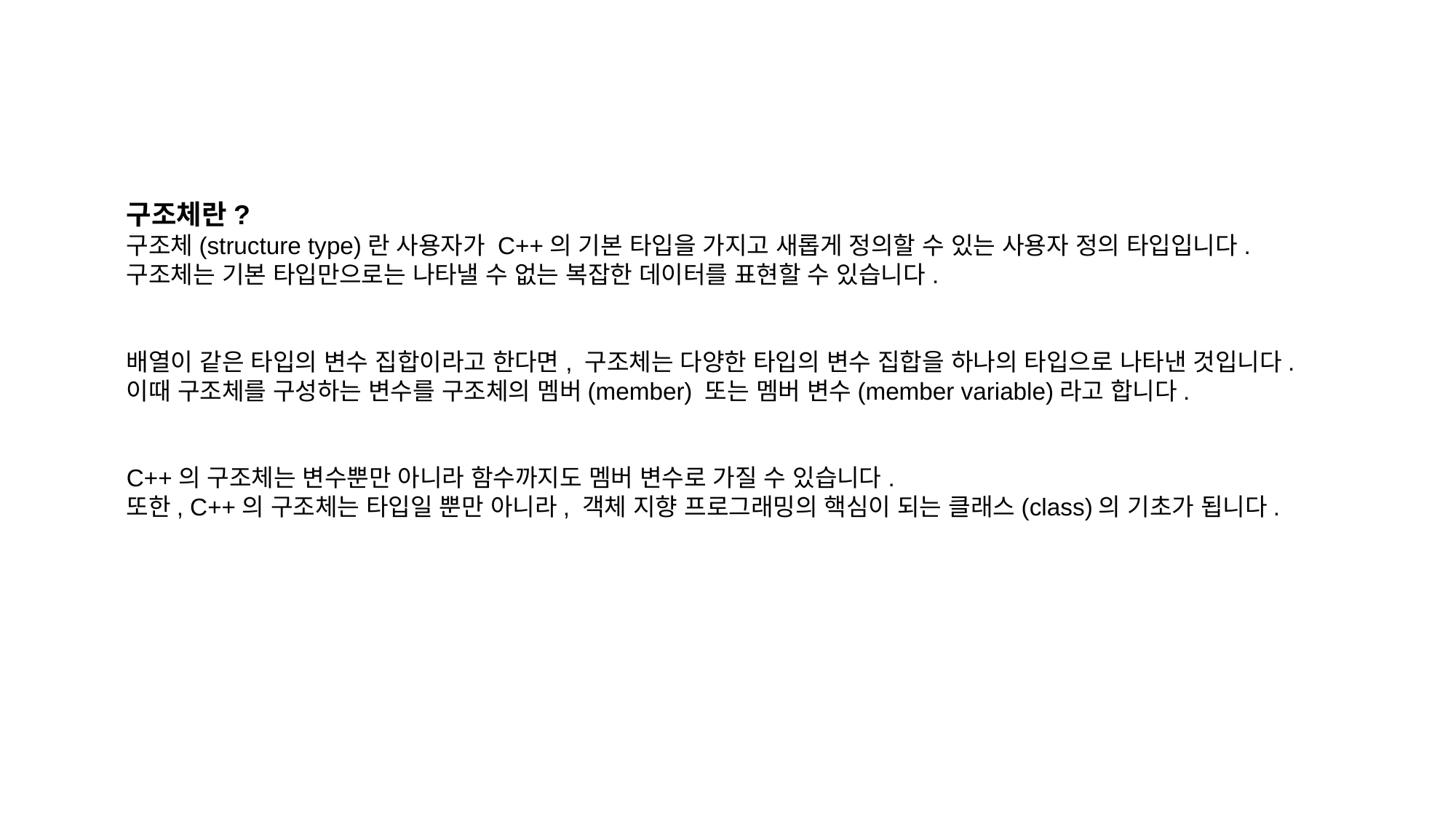

구조체란?
구조체(structure type)란 사용자가 C++의 기본 타입을 가지고 새롭게 정의할 수 있는 사용자 정의 타입입니다.
구조체는 기본 타입만으로는 나타낼 수 없는 복잡한 데이터를 표현할 수 있습니다.

배열이 같은 타입의 변수 집합이라고 한다면, 구조체는 다양한 타입의 변수 집합을 하나의 타입으로 나타낸 것입니다.
이때 구조체를 구성하는 변수를 구조체의 멤버(member) 또는 멤버 변수(member variable)라고 합니다.

C++의 구조체는 변수뿐만 아니라 함수까지도 멤버 변수로 가질 수 있습니다.
또한, C++의 구조체는 타입일 뿐만 아니라, 객체 지향 프로그래밍의 핵심이 되는 클래스(class)의 기초가 됩니다.